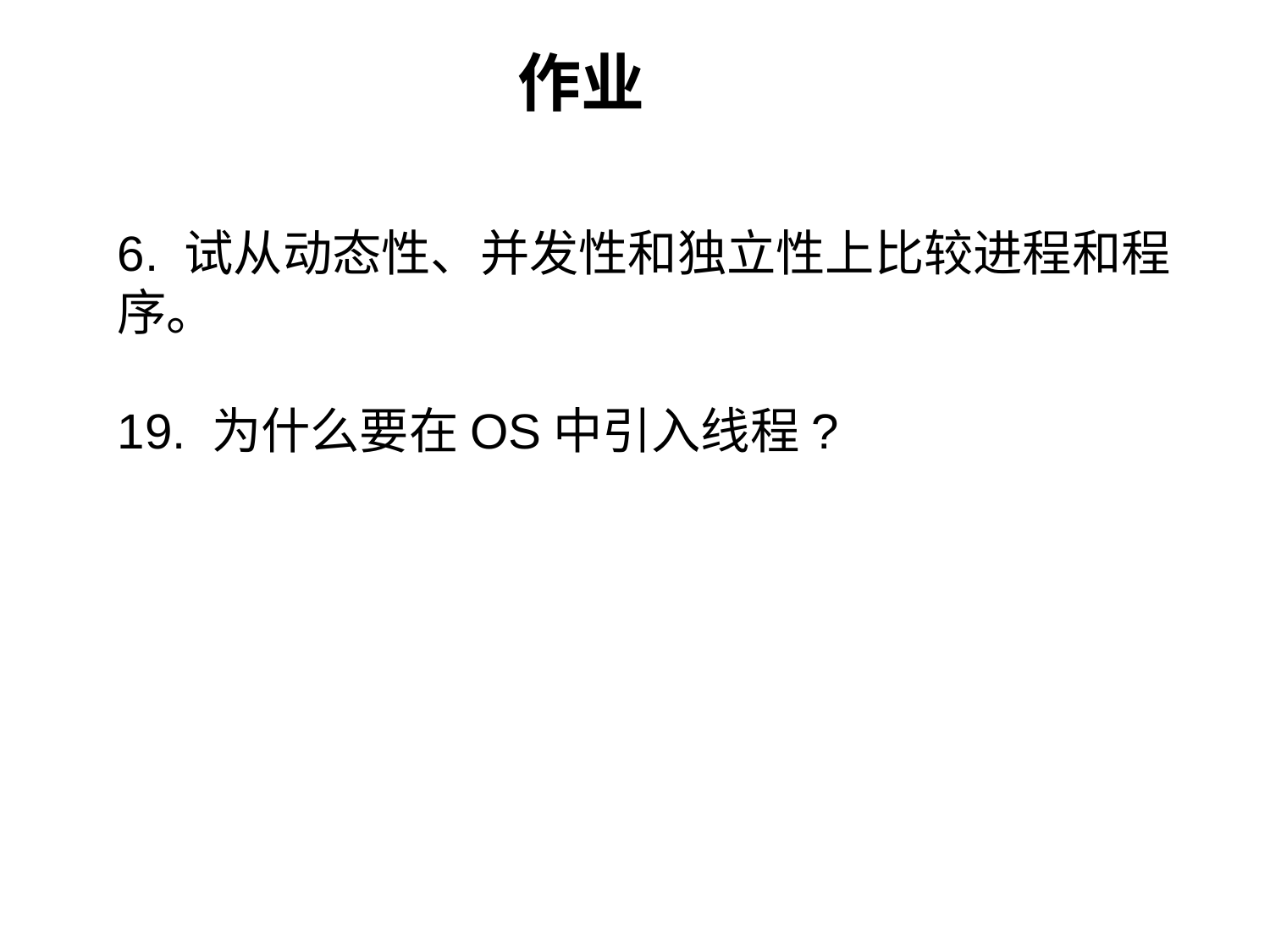

作业
6. 试从动态性、并发性和独立性上比较进程和程序。　　
19. 为什么要在OS中引入线程?